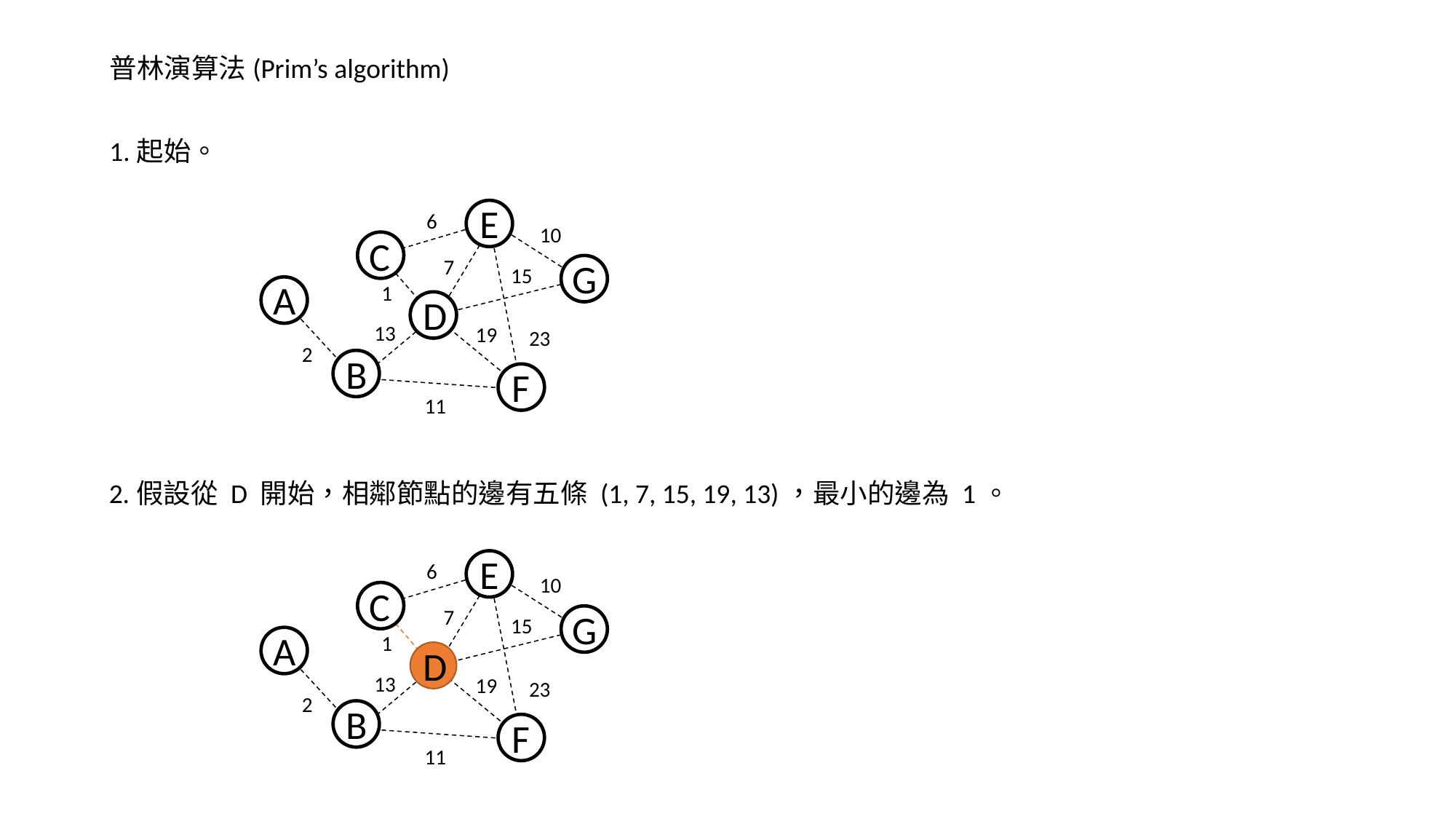

普林演算法(Prim’s algorithm)
1.起始。
E

6
10
C

7
G

15
A
1

D

13
19
23
2
B

F

11
2.假設從 D 開始，相鄰節點的邊有五條 (1, 7, 15, 19, 13)，最小的邊為 1。
E

6
10
C

7
G

15
A
1

D

13
19
23
2
B

F

11